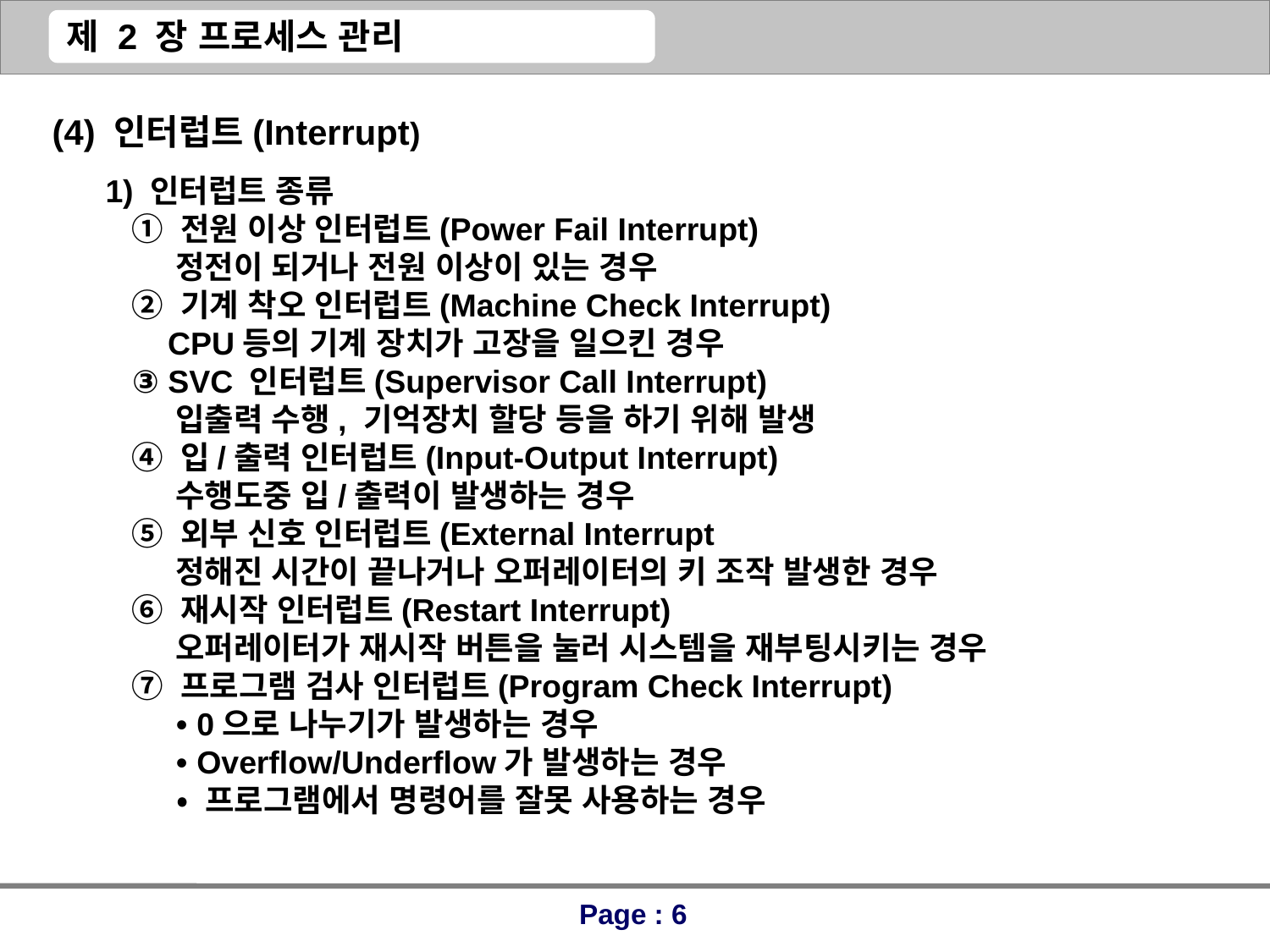

(4) 인터럽트(Interrupt)

      1) 인터럽트 종류
         ① 전원 이상 인터럽트(Power Fail Interrupt)
             정전이 되거나 전원 이상이 있는 경우
         ② 기계 착오 인터럽트(Machine Check Interrupt)
             CPU등의 기계 장치가 고장을 일으킨 경우
         ③ SVC 인터럽트(Supervisor Call Interrupt)
             입출력 수행, 기억장치 할당 등을 하기 위해 발생
         ④ 입/출력 인터럽트(Input-Output Interrupt)
             수행도중 입/출력이 발생하는 경우
         ⑤ 외부 신호 인터럽트(External Interrupt
             정해진 시간이 끝나거나 오퍼레이터의 키 조작 발생한 경우
         ⑥ 재시작 인터럽트(Restart Interrupt)
             오퍼레이터가 재시작 버튼을 눌러 시스템을 재부팅시키는 경우
         ⑦ 프로그램 검사 인터럽트(Program Check Interrupt)
              • 0으로 나누기가 발생하는 경우
              • Overflow/Underflow가 발생하는 경우
              • 프로그램에서 명령어를 잘못 사용하는 경우
Page : 6